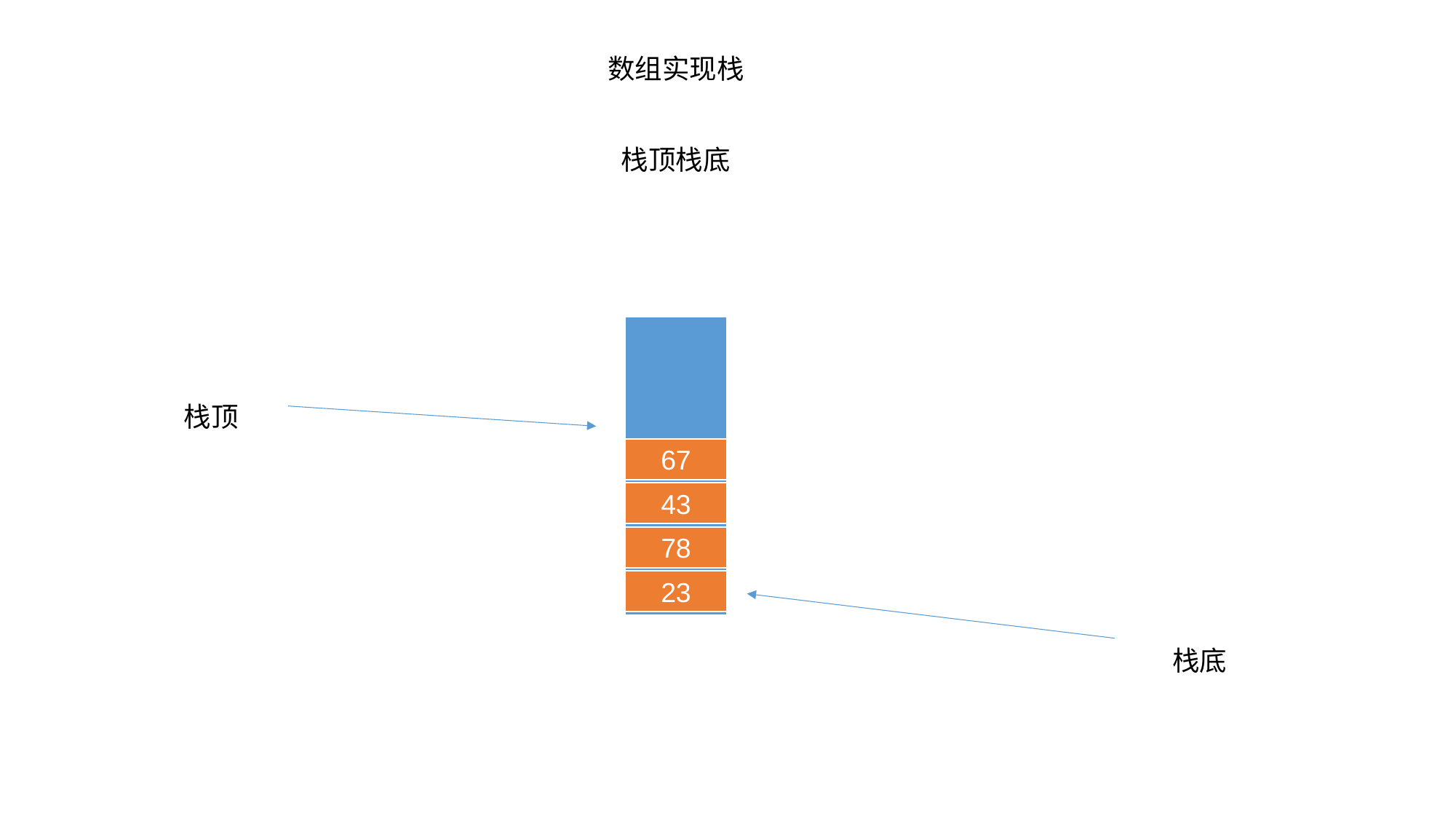

数组实现栈
栈顶栈底

栈顶
67
43
78
23
栈底